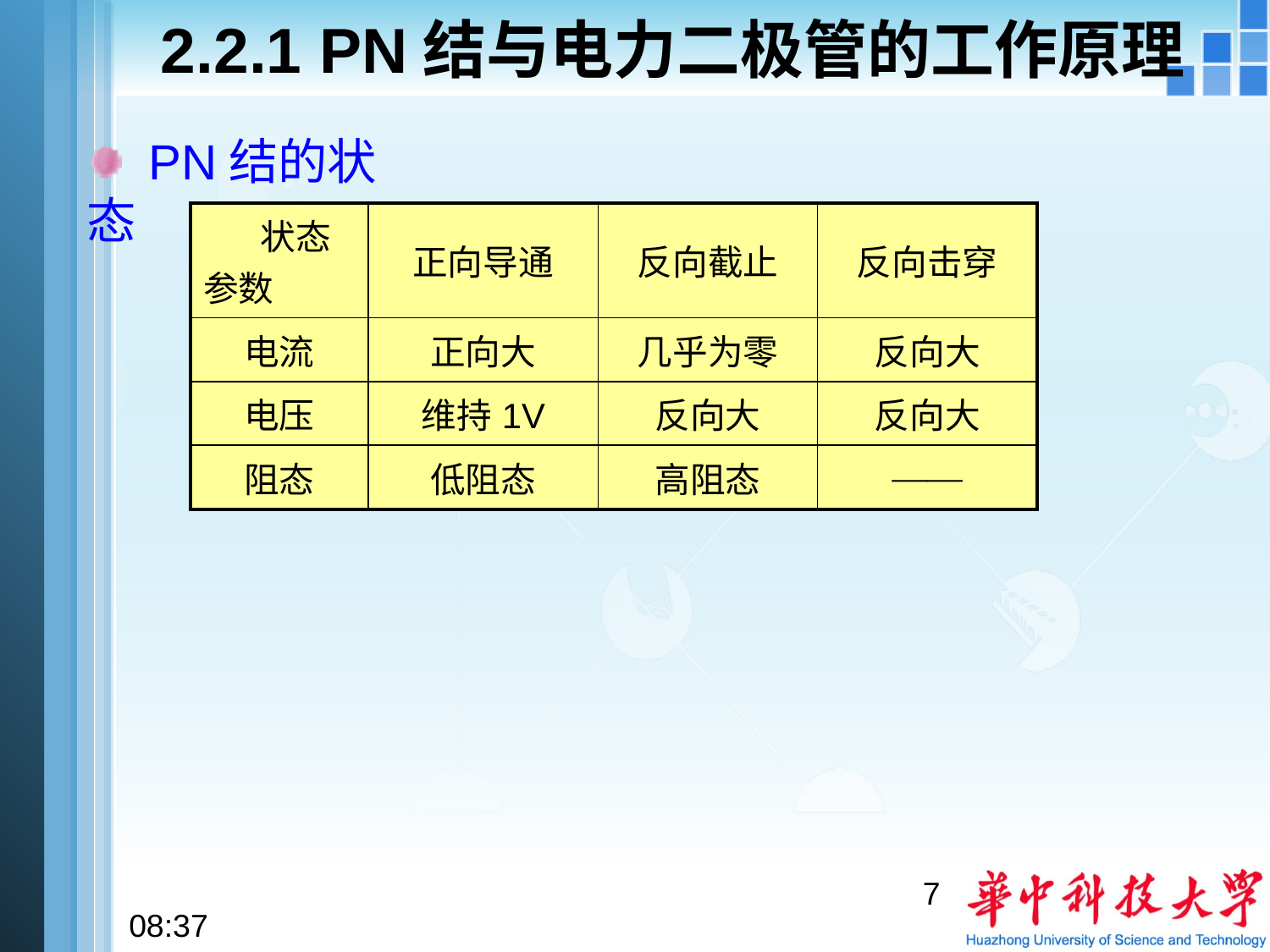

# 2.2.1 PN结与电力二极管的工作原理
  PN结的状态
| 状态参数 | 正向导通 | 反向截止 | 反向击穿 |
| --- | --- | --- | --- |
| 电流 | 正向大 | 几乎为零 | 反向大 |
| 电压 | 维持1V | 反向大 | 反向大 |
| 阻态 | 低阻态 | 高阻态 | —— |

7
08:37